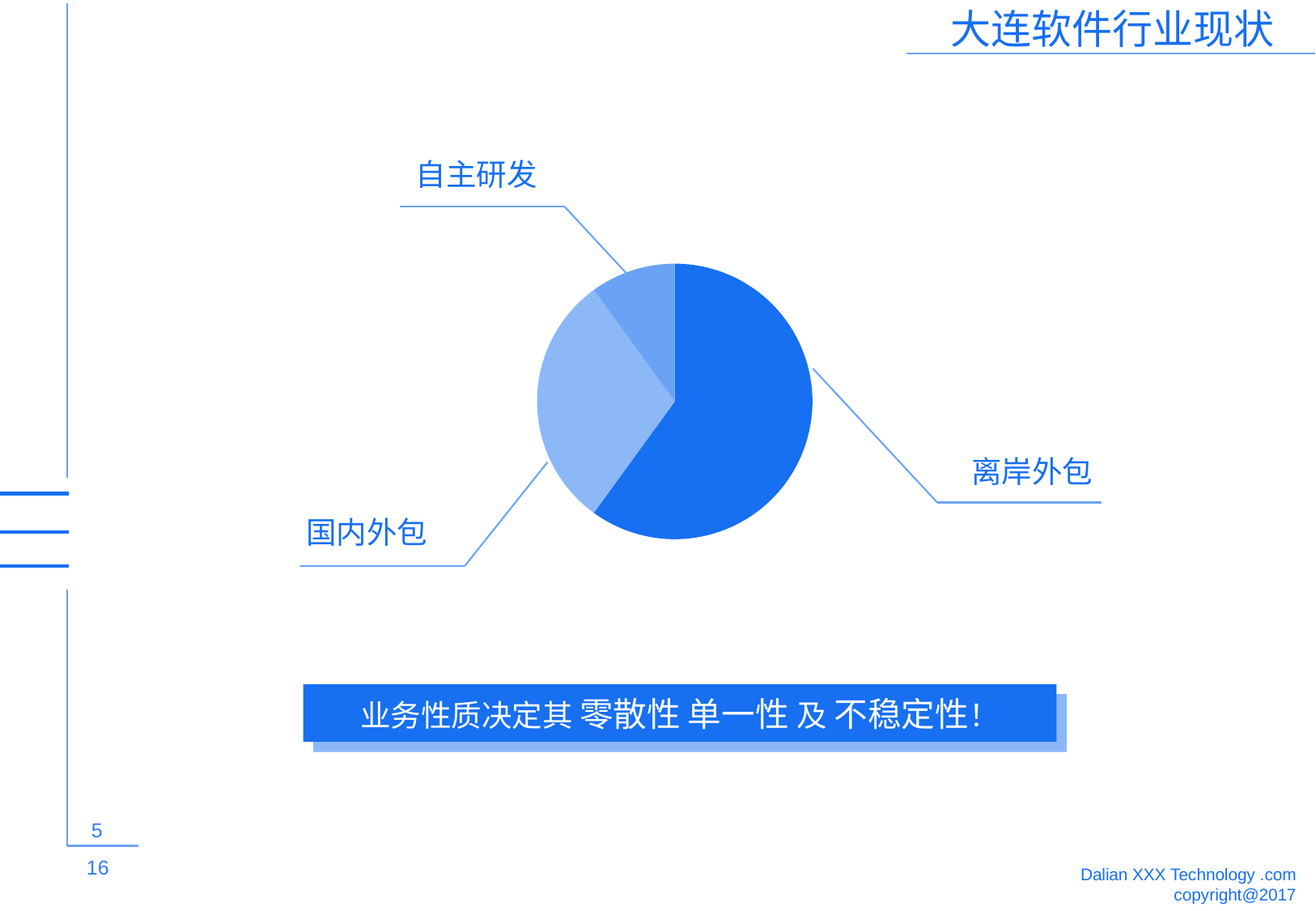

大连软件行业现状
5
 16
自主研发

### Chart

| Category | 列1 |
|---|---|
| 离岸外包 | 60.0 |
| 国内外包 | 30.0 |
| 自主研发 | 10.0 |
离岸外包
国内外包
业务性质决定其 零散性 单一性 及 不稳定性！

Dalian XXX Technology .com
copyright@2017